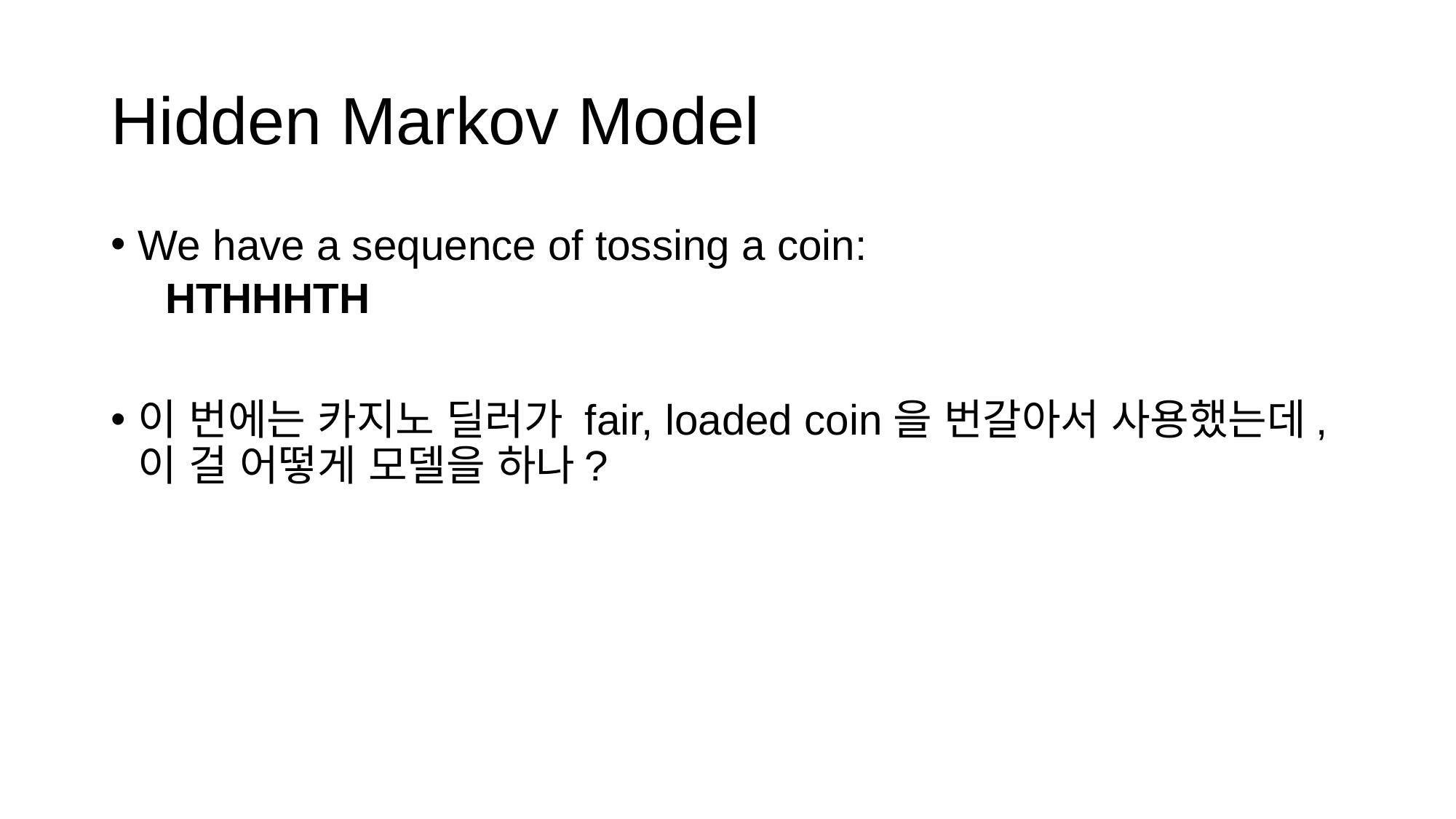

# Hidden Markov Model
We have a sequence of tossing a coin:
HTHHHTH

이 번에는 카지노 딜러가 fair, loaded coin을 번갈아서 사용했는데,  이 걸 어떻게 모델을 하나?